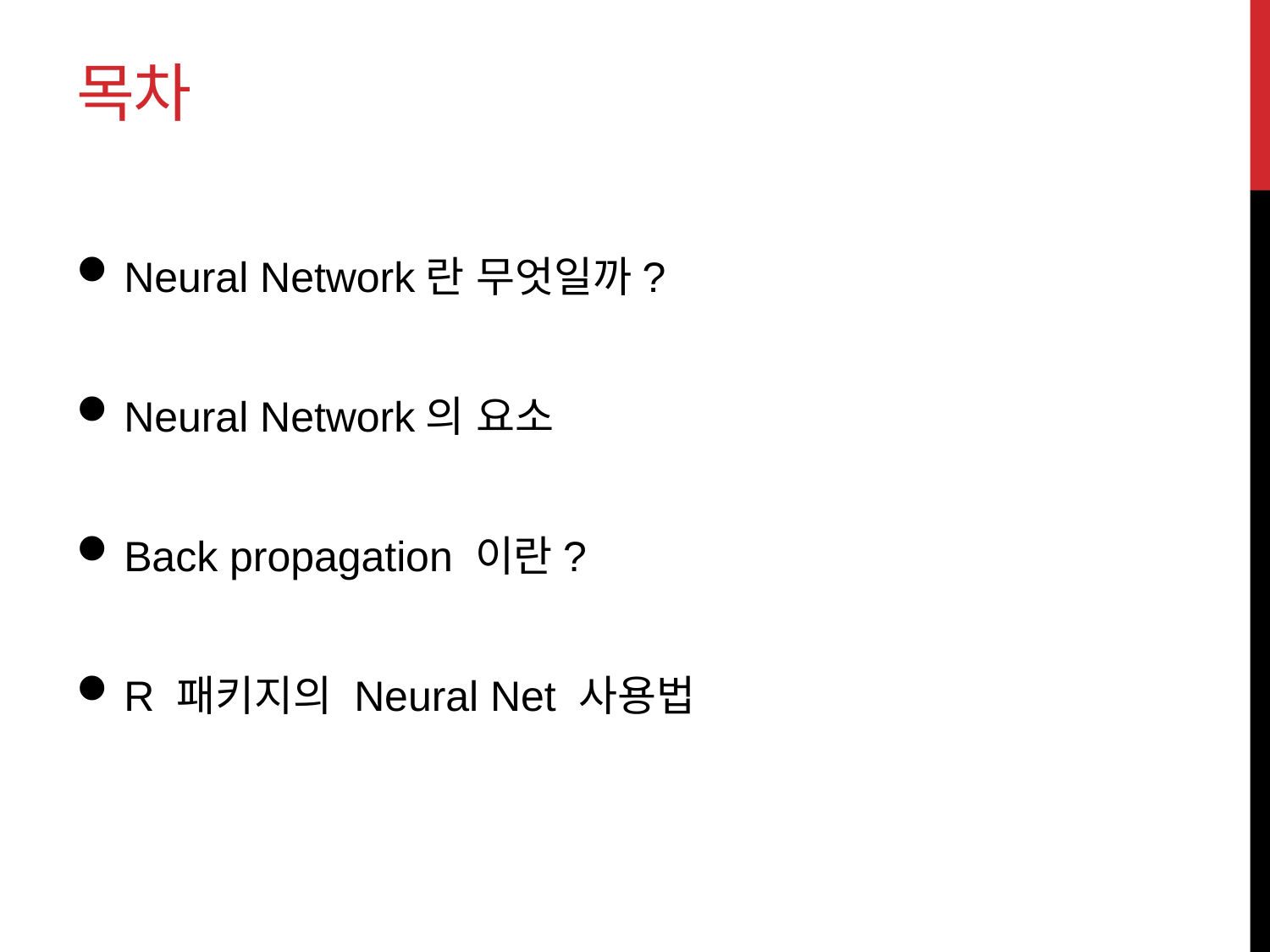

# 목차
Neural Network란 무엇일까?

Neural Network의 요소

Back propagation 이란?

R 패키지의 Neural Net 사용법